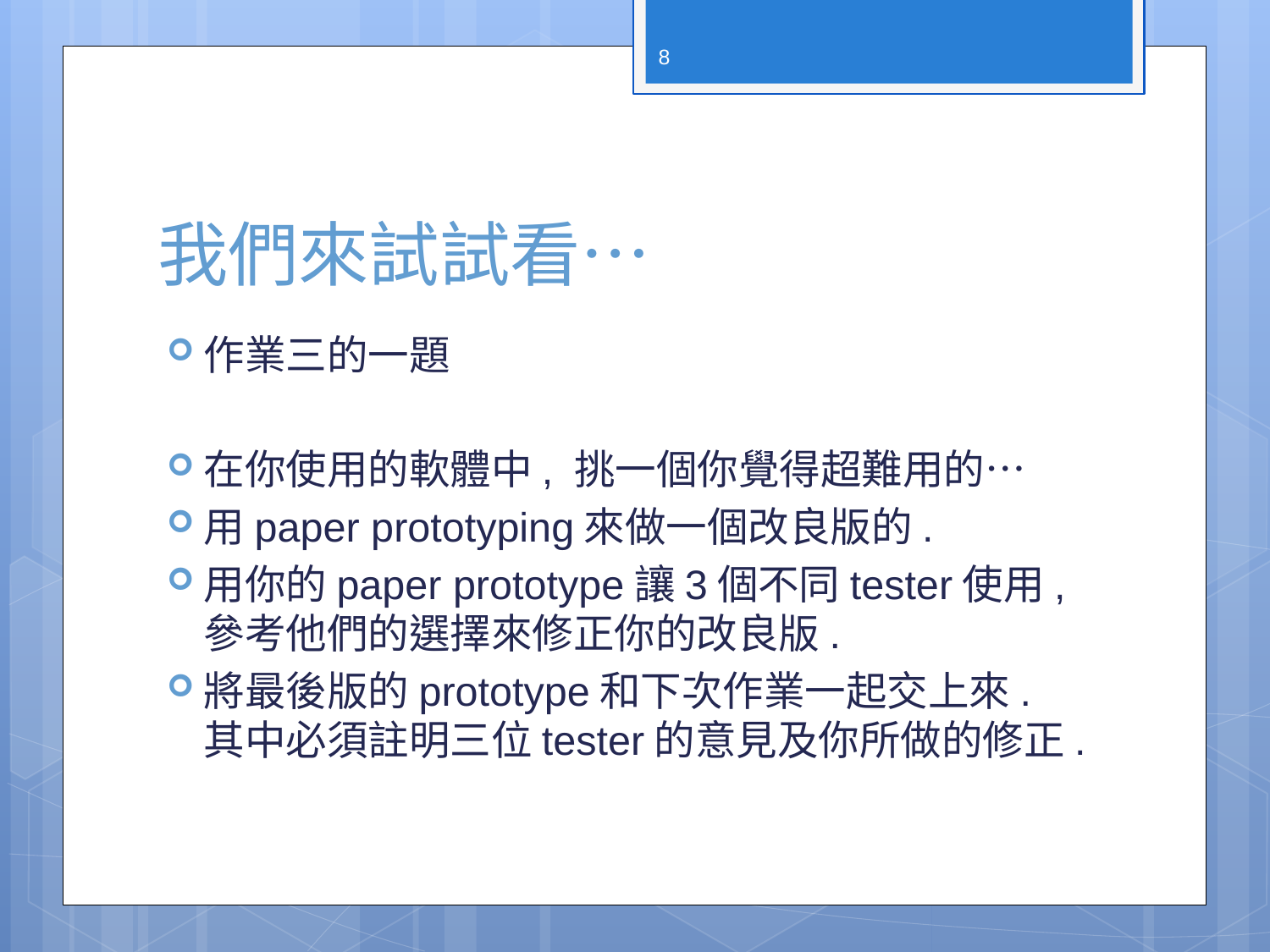

8
# 我們來試試看…
作業三的一題

在你使用的軟體中, 挑一個你覺得超難用的…
用paper prototyping來做一個改良版的.
用你的paper prototype讓3個不同tester使用, 參考他們的選擇來修正你的改良版.
將最後版的prototype和下次作業一起交上來. 其中必須註明三位tester的意見及你所做的修正.